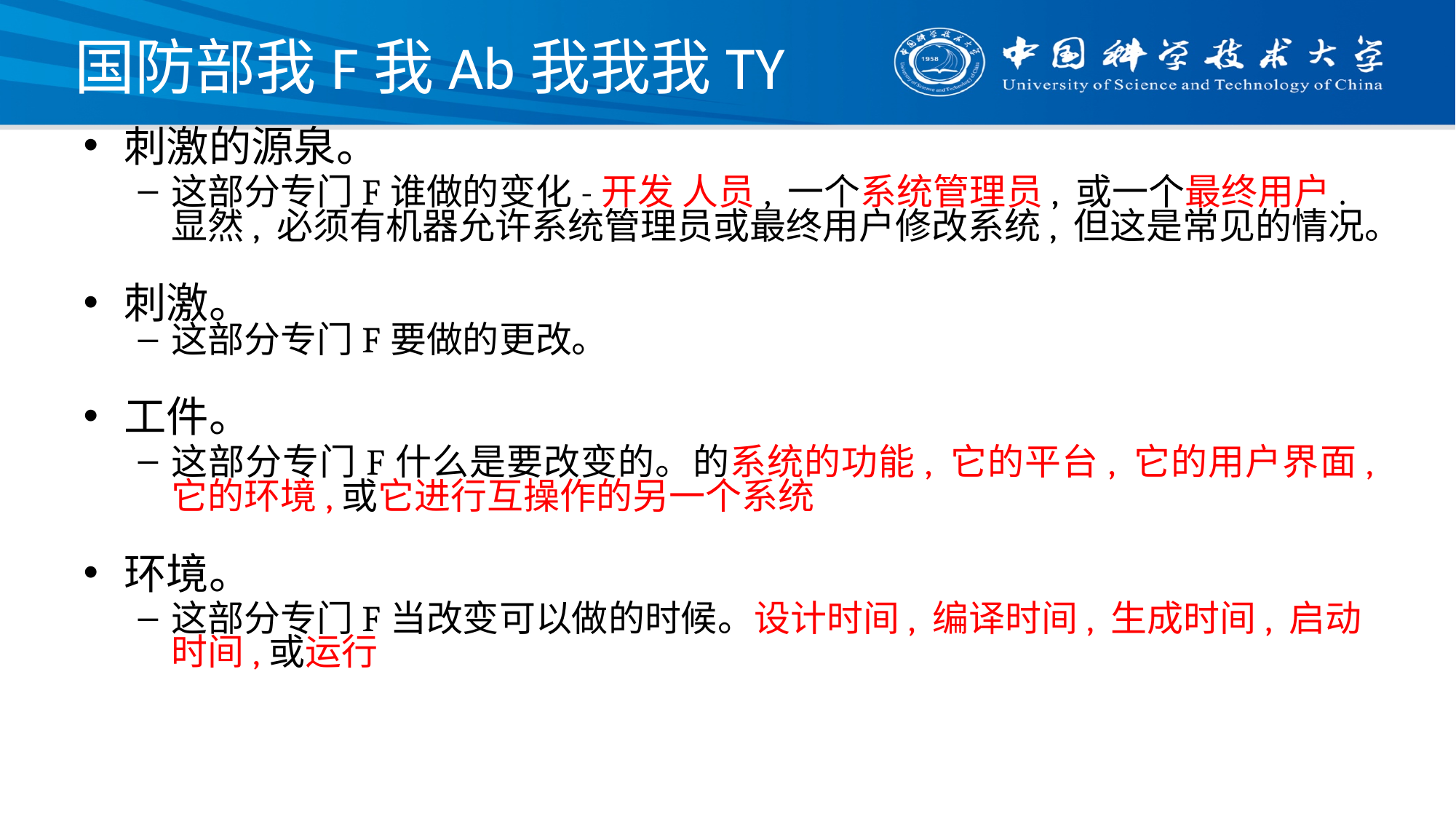

# 国防部我F我Ab我我我TY
刺激的源泉。
这部分专门F谁做的变化-开发 人员, 一个系统管理员, 或一个最终用户.显然, 必须有机器允许系统管理员或最终用户修改系统, 但这是常见的情况。

刺激。
这部分专门F要做的更改。

工件。
这部分专门F什么是要改变的。的系统的功能, 它的平台, 它的用户界面, 它的环境,或它进行互操作的另一个系统

环境。
这部分专门F当改变可以做的时候。设计时间, 编译时间, 生成时间, 启动时间,或运行